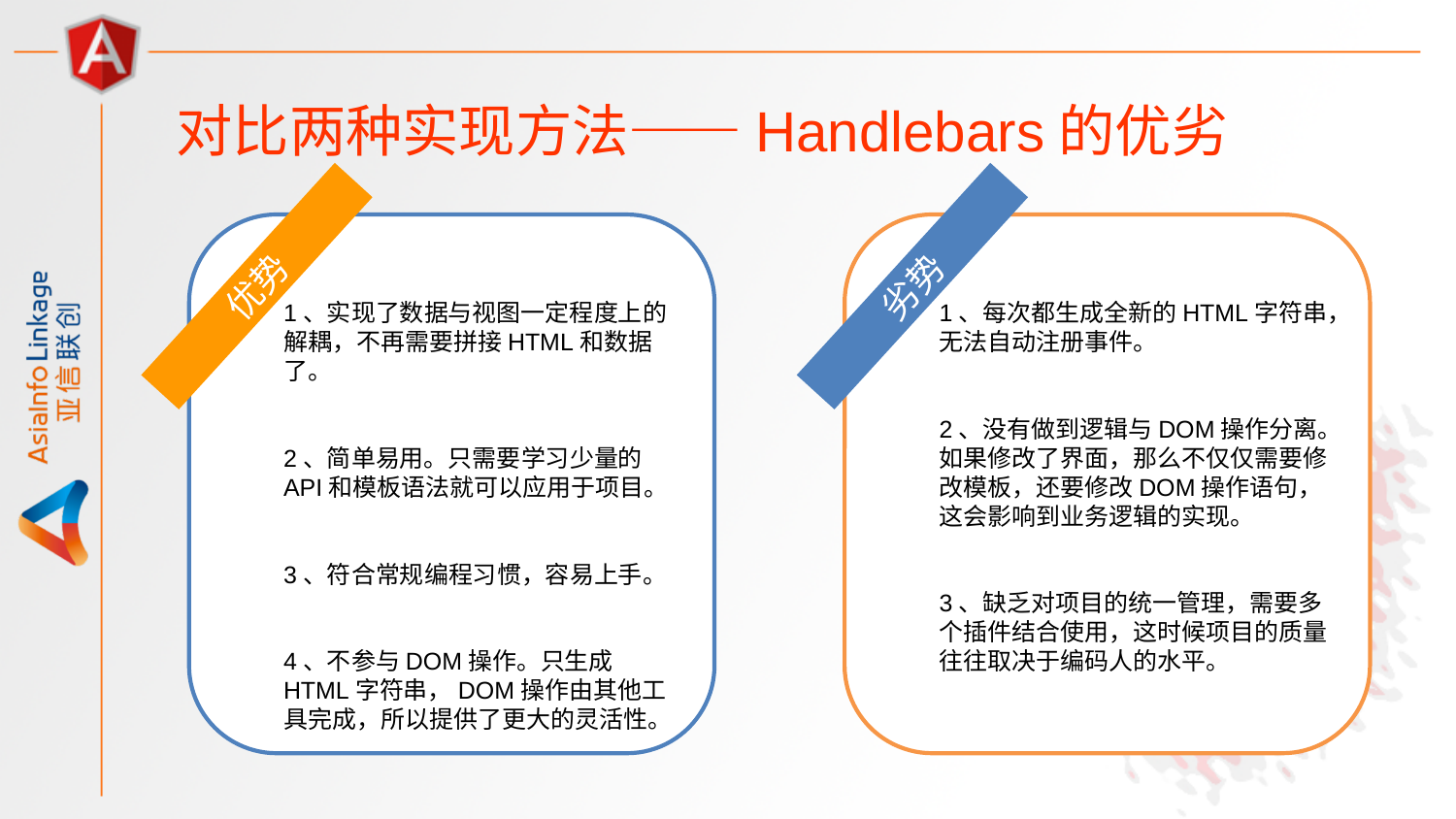

对比两种实现方法——Handlebars的优劣
1、实现了数据与视图一定程度上的解耦，不再需要拼接HTML和数据了。

2、简单易用。只需要学习少量的API和模板语法就可以应用于项目。

3、符合常规编程习惯，容易上手。

4、不参与DOM操作。只生成HTML字符串，DOM操作由其他工具完成，所以提供了更大的灵活性。
1、每次都生成全新的HTML字符串，无法自动注册事件。

2、没有做到逻辑与DOM操作分离。如果修改了界面，那么不仅仅需要修改模板，还要修改DOM操作语句，这会影响到业务逻辑的实现。

3、缺乏对项目的统一管理，需要多个插件结合使用，这时候项目的质量往往取决于编码人的水平。
优势
劣势